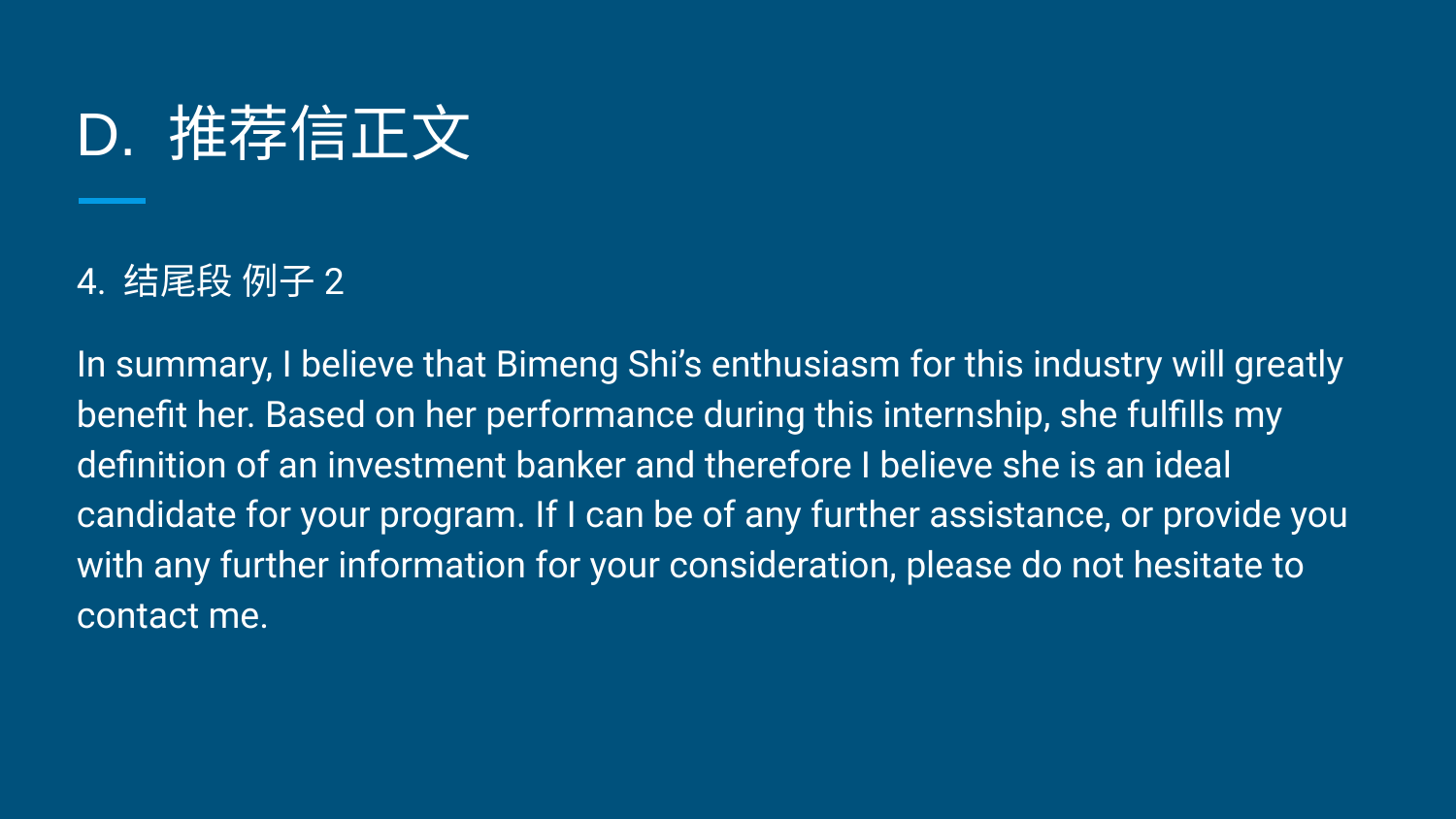

# D. 推荐信正文
4. 结尾段 例子2
In summary, I believe that Bimeng Shi’s enthusiasm for this industry will greatly benefit her. Based on her performance during this internship, she fulfills my definition of an investment banker and therefore I believe she is an ideal candidate for your program. If I can be of any further assistance, or provide you with any further information for your consideration, please do not hesitate to contact me.